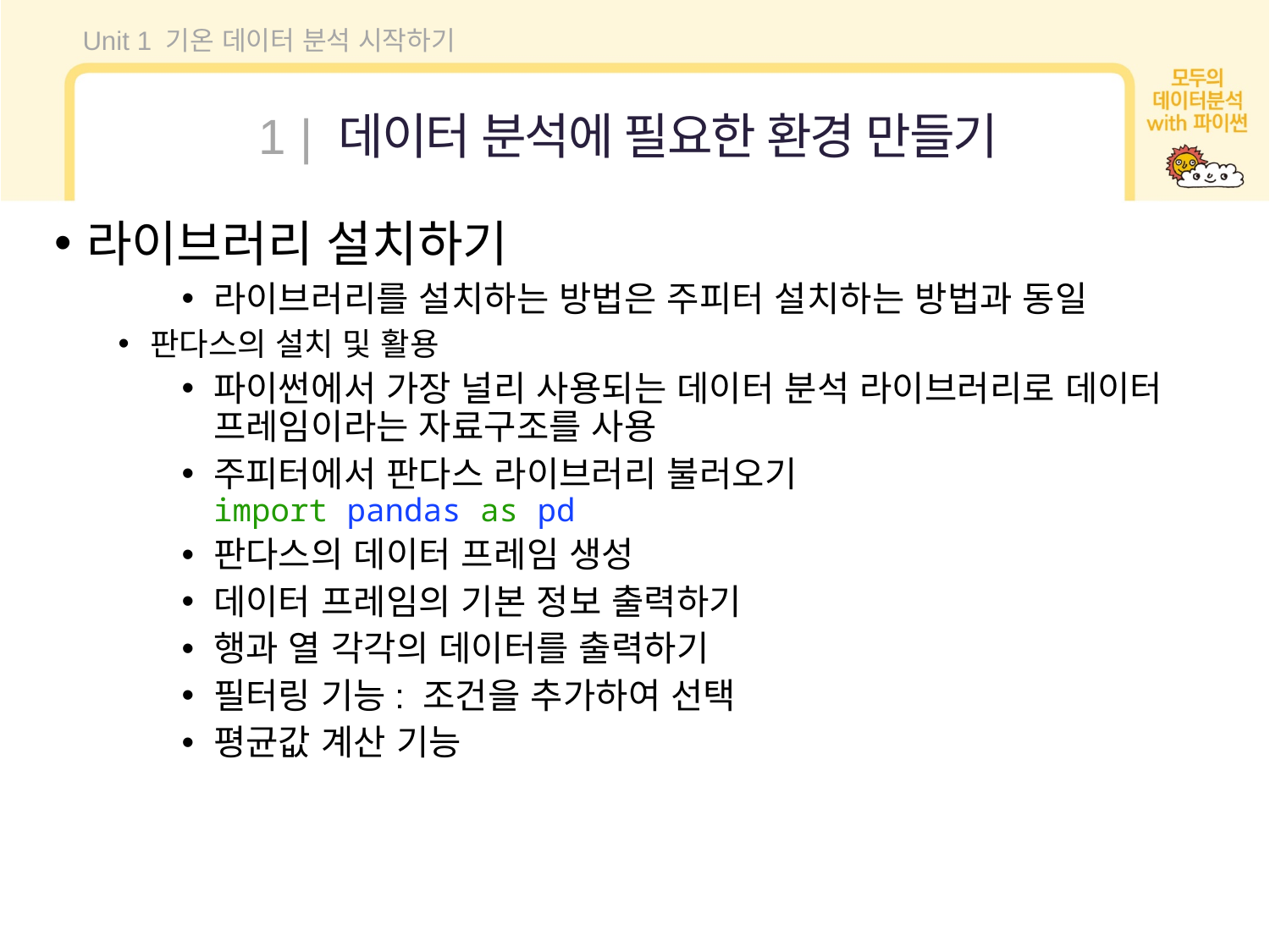

Unit 1 기온 데이터 분석 시작하기
1 | 데이터 분석에 필요한 환경 만들기
라이브러리 설치하기
라이브러리를 설치하는 방법은 주피터 설치하는 방법과 동일
판다스의 설치 및 활용
파이썬에서 가장 널리 사용되는 데이터 분석 라이브러리로 데이터 프레임이라는 자료구조를 사용
주피터에서 판다스 라이브러리 불러오기
import pandas as pd
판다스의 데이터 프레임 생성
데이터 프레임의 기본 정보 출력하기
행과 열 각각의 데이터를 출력하기
필터링 기능: 조건을 추가하여 선택
평균값 계산 기능